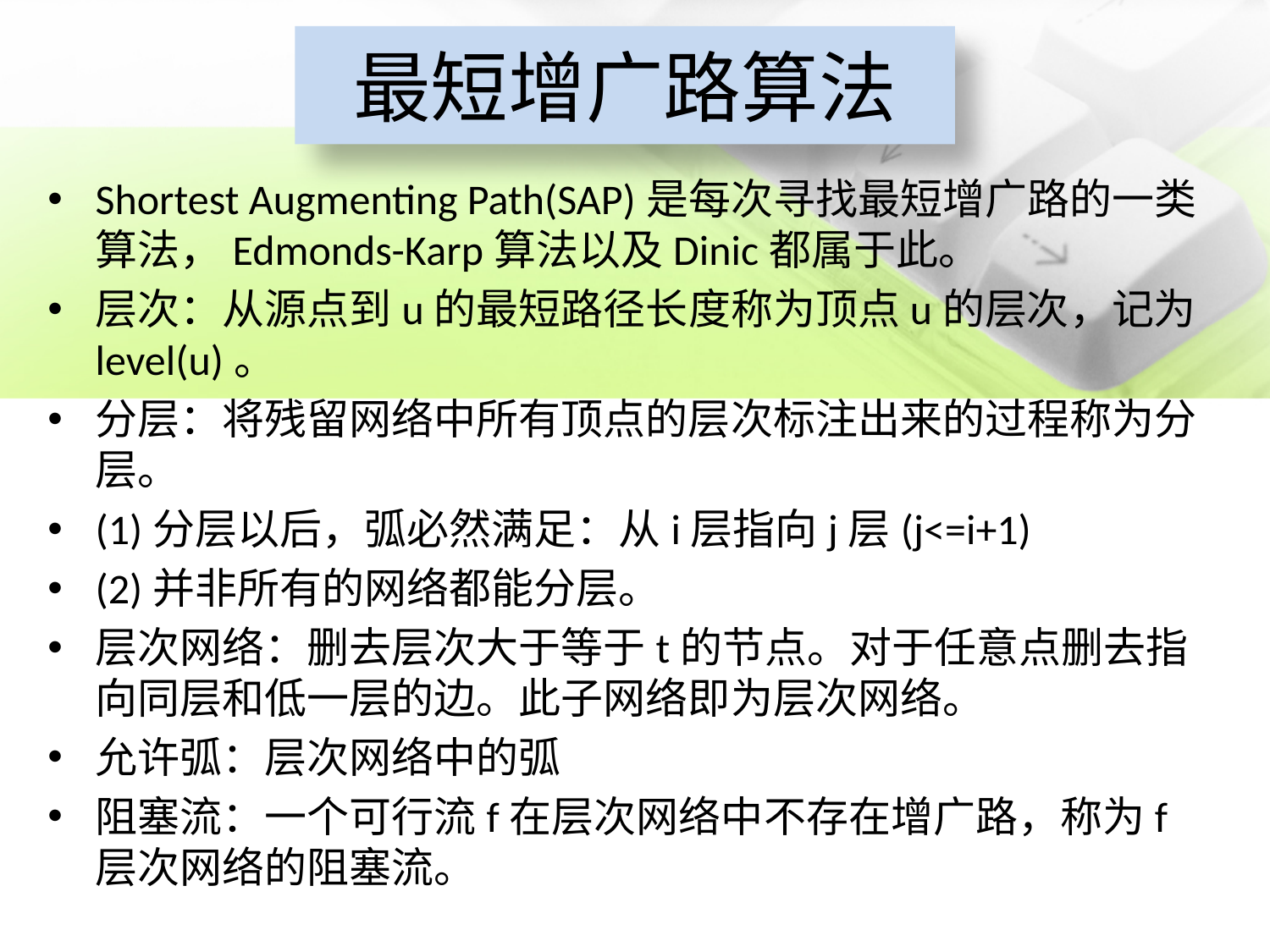

最短增广路算法
Shortest Augmenting Path(SAP)是每次寻找最短增广路的一类算法，Edmonds-Karp算法以及Dinic都属于此。
层次：从源点到u的最短路径长度称为顶点u的层次，记为level(u)。
分层：将残留网络中所有顶点的层次标注出来的过程称为分层。
(1)分层以后，弧必然满足：从i层指向j层(j<=i+1)
(2)并非所有的网络都能分层。
层次网络：删去层次大于等于t的节点。对于任意点删去指向同层和低一层的边。此子网络即为层次网络。
允许弧：层次网络中的弧
阻塞流：一个可行流f在层次网络中不存在增广路，称为f层次网络的阻塞流。